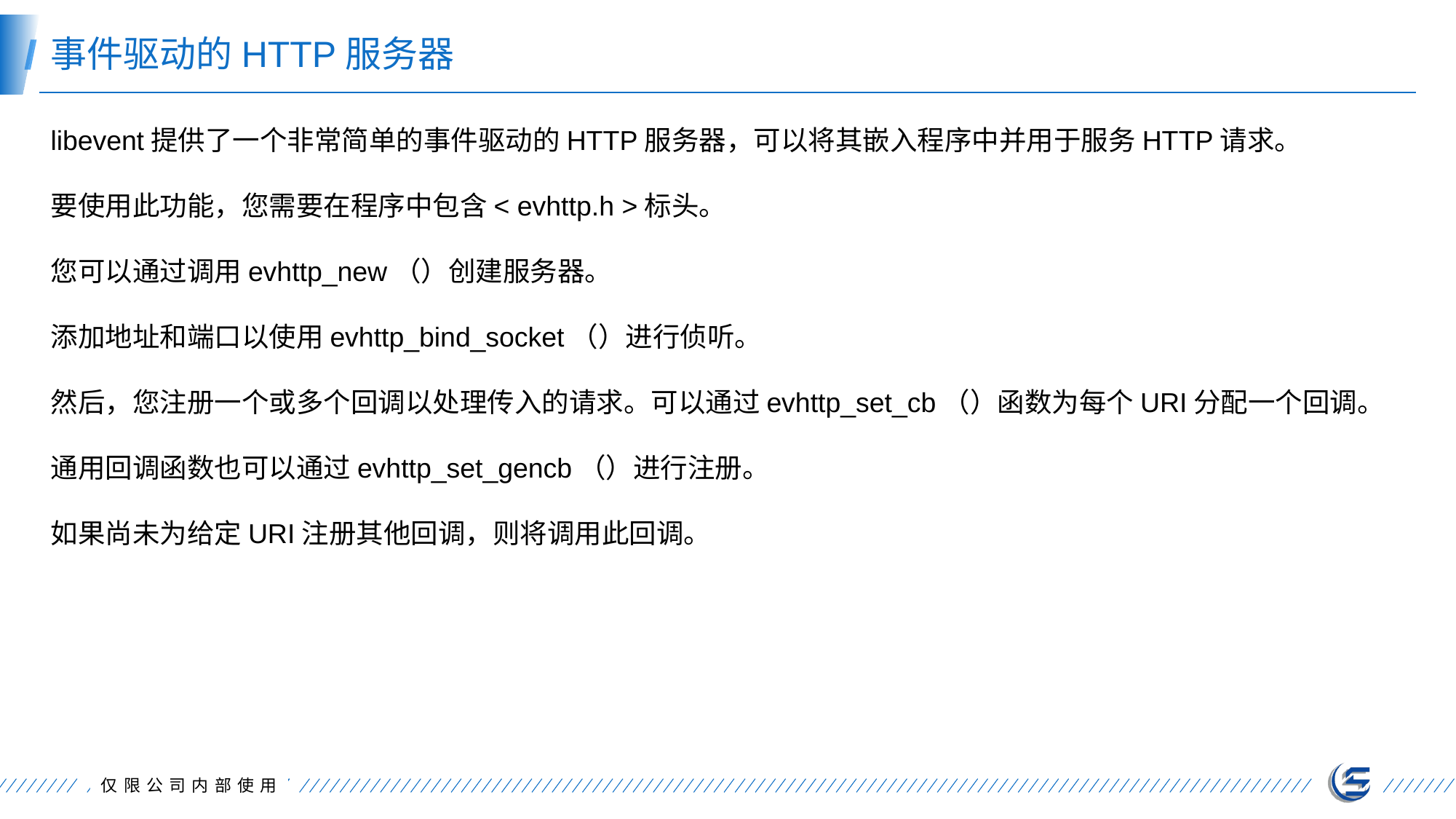

事件驱动的HTTP服务器

libevent提供了一个非常简单的事件驱动的HTTP服务器，可以将其嵌入程序中并用于服务HTTP请求。

要使用此功能，您需要在程序中包含< evhttp.h >标头。

您可以通过调用evhttp_new（）创建服务器。

添加地址和端口以使用evhttp_bind_socket（）进行侦听。

然后，您注册一个或多个回调以处理传入的请求。可以通过evhttp_set_cb（）函数为每个URI分配一个回调。

通用回调函数也可以通过evhttp_set_gencb（）进行注册。

如果尚未为给定URI注册其他回调，则将调用此回调。